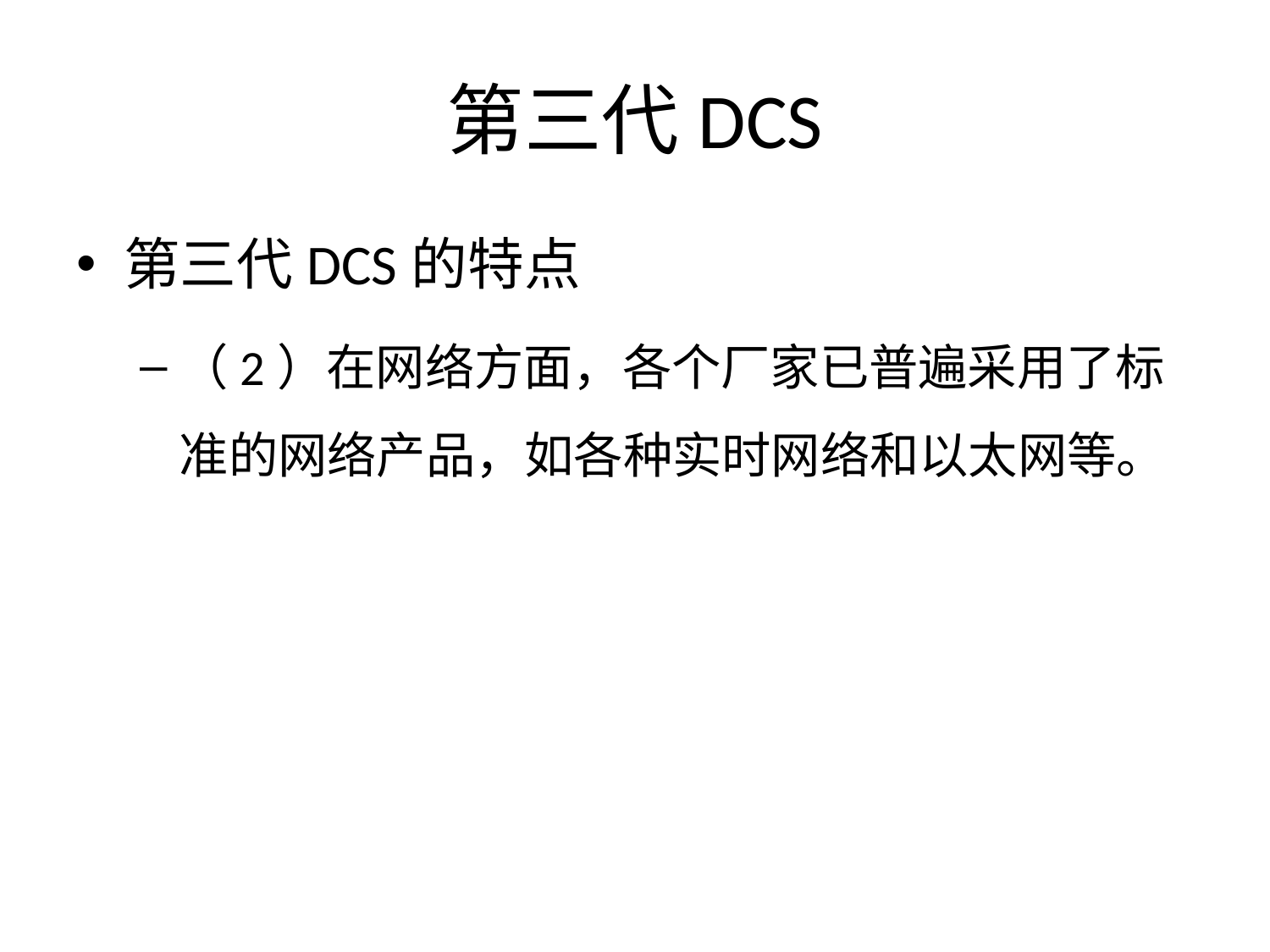

# 第三代DCS
第三代DCS的特点
（2）在网络方面，各个厂家已普遍采用了标准的网络产品，如各种实时网络和以太网等。